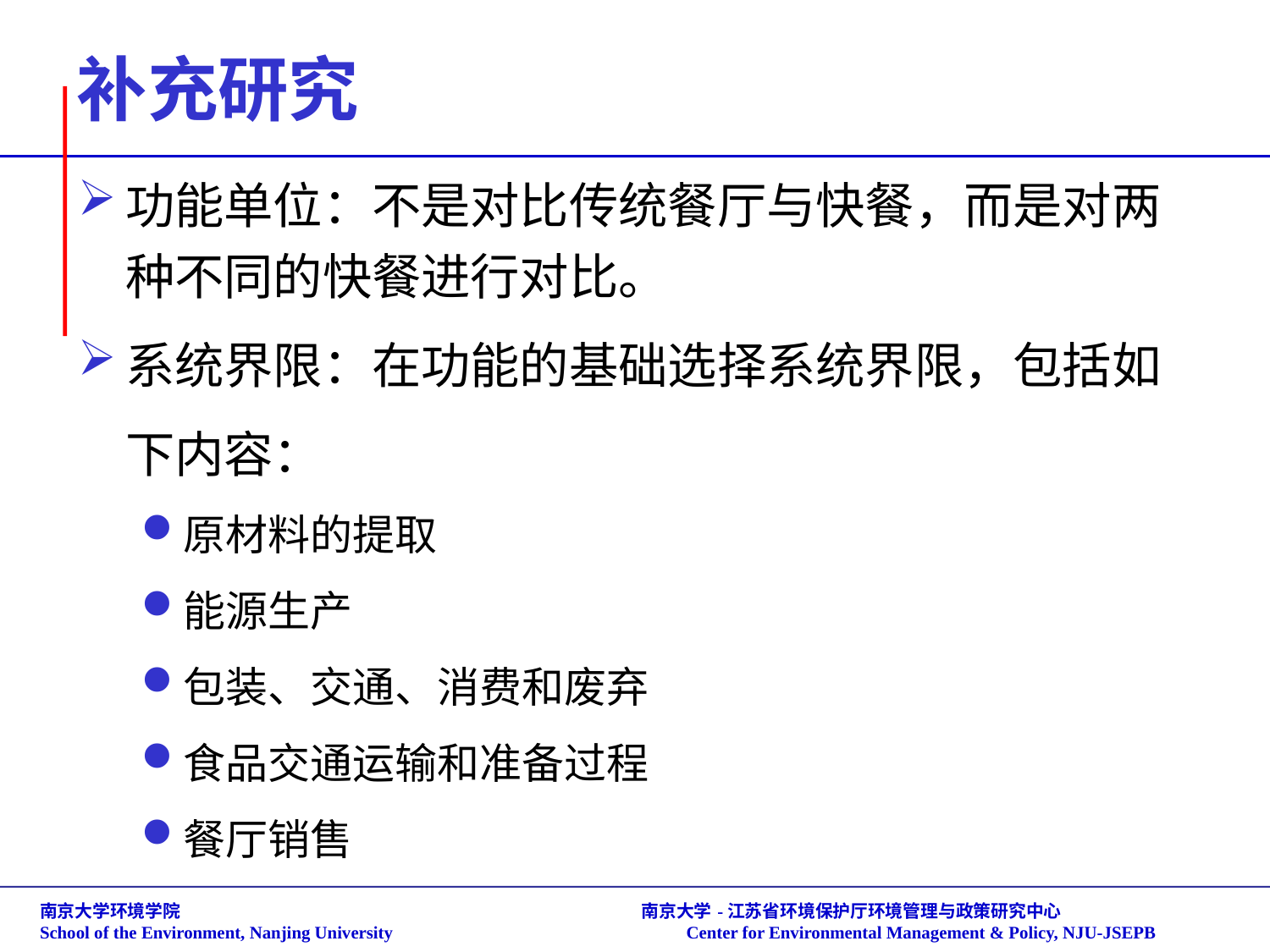

# 补充研究
功能单位：不是对比传统餐厅与快餐，而是对两种不同的快餐进行对比。
系统界限：在功能的基础选择系统界限，包括如下内容：
原材料的提取
能源生产
包装、交通、消费和废弃
食品交通运输和准备过程
餐厅销售